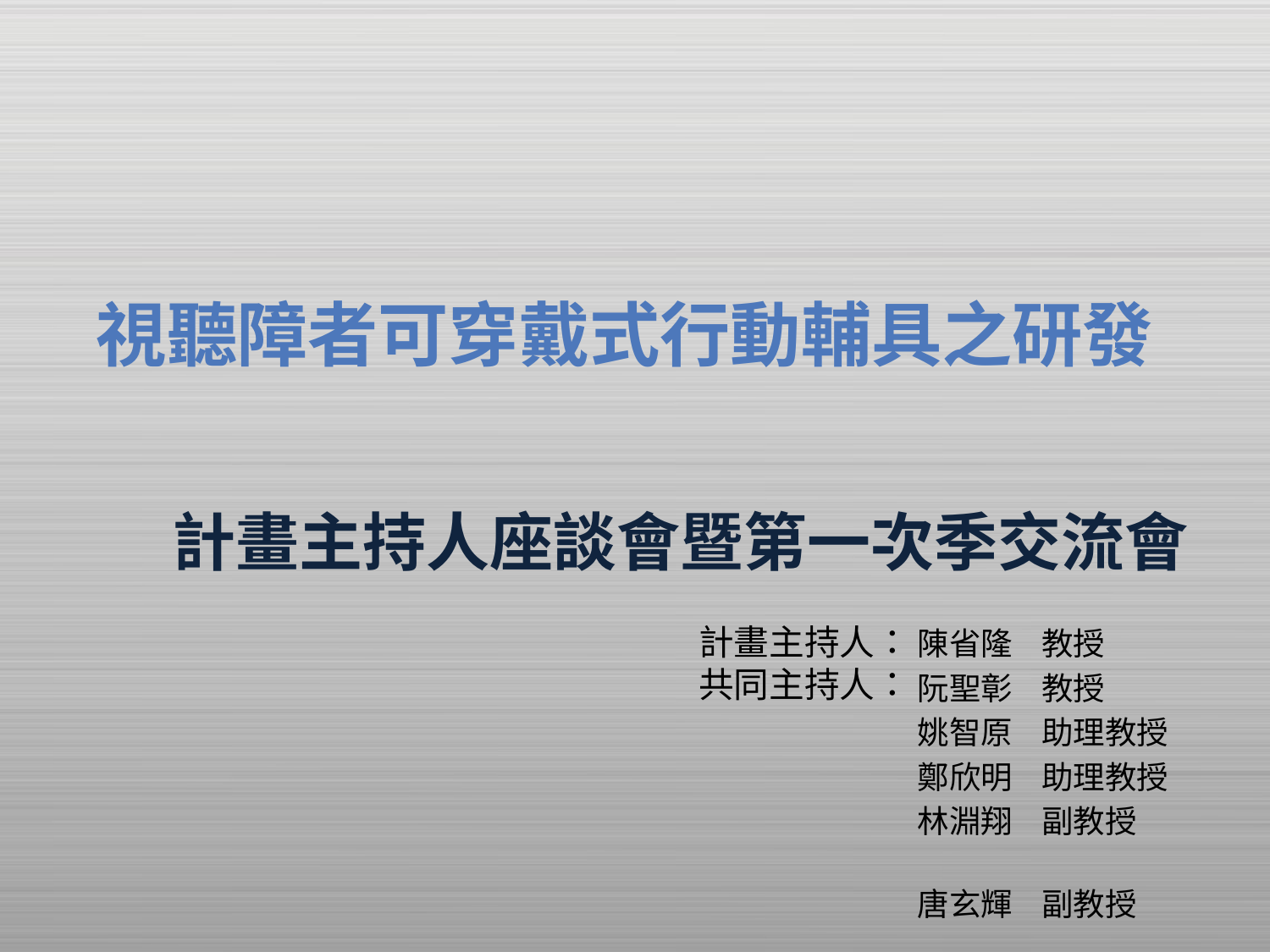

# 視聽障者可穿戴式行動輔具之研發
計畫主持人座談會暨第一次季交流會
計畫主持人：
共同主持人：
陳省隆    教授
阮聖彰    教授
姚智原    助理教授
鄭欣明    助理教授
林淵翔    副教授
唐玄輝    副教授